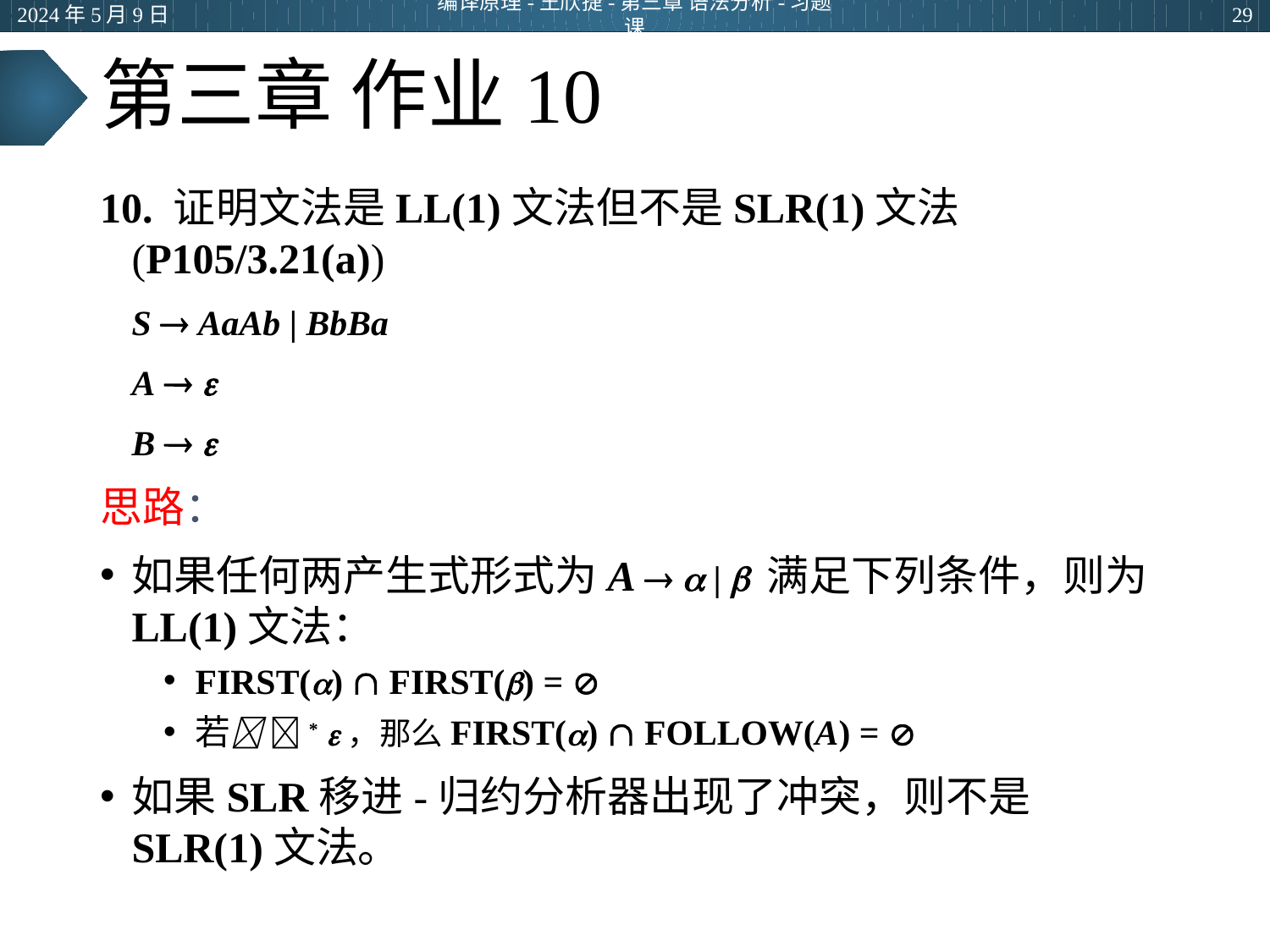

2024年5月9日
编译原理-王欣捷-第三章 语法分析-习题课
29
# 第三章 作业10
10. 证明文法是LL(1)文法但不是SLR(1)文法(P105/3.21(a))
	S → AaAb | BbBa
	A → ε
	B → ε
思路：
如果任何两产生式形式为A → α | β 满足下列条件，则为LL(1)文法：
FIRST(α) ∩ FIRST(β) = ∅
若β ⇒* ε，那么FIRST(α) ∩ FOLLOW(A) = ∅
如果SLR移进-归约分析器出现了冲突，则不是SLR(1)文法。